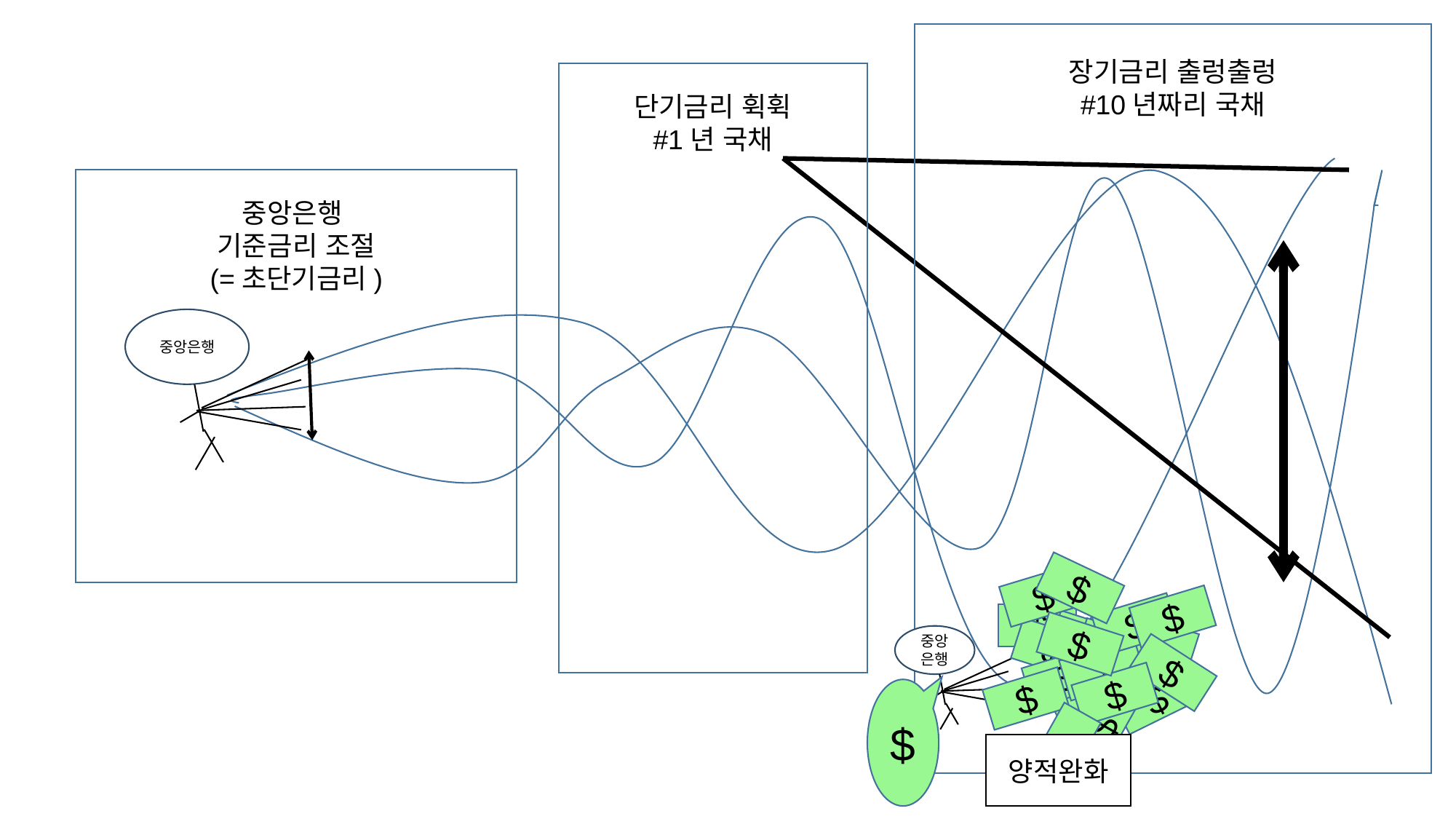

장기금리 출렁출렁
#10년짜리 국채

단기금리 휙휙
#1년 국채

중앙은행
기준금리 조절
(=초단기금리)

중앙은행
$
$
$
$
$
$
$
$
중앙은행
$
$
$
$
$
$
$
$
$
$
$
$
양적완화